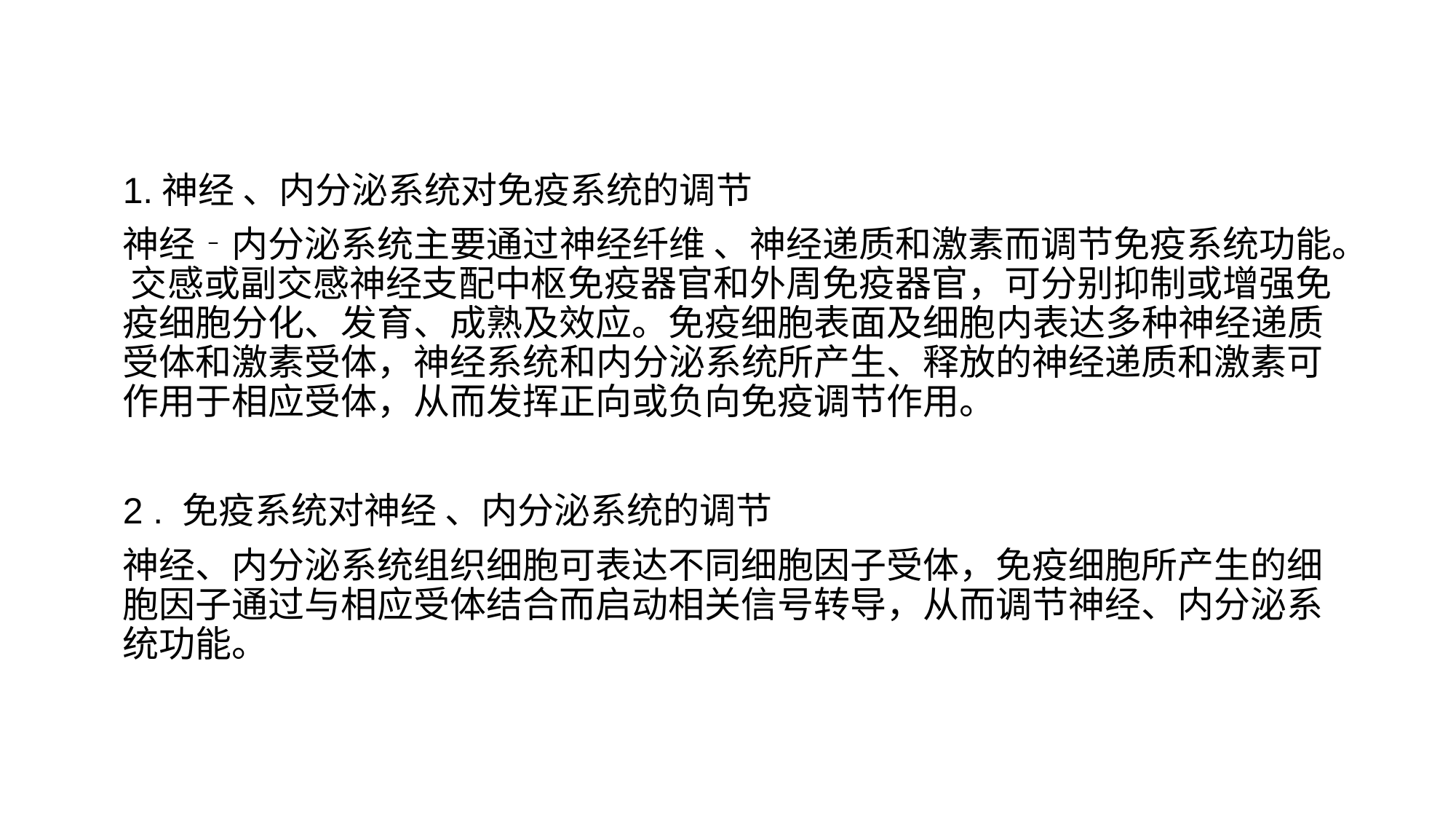

1.神经 、内分泌系统对免疫系统的调节
神经‐内分泌系统主要通过神经纤维 、神经递质和激素而调节免疫系统功能。 交感或副交感神经支配中枢免疫器官和外周免疫器官，可分别抑制或增强免疫细胞分化、发育、成熟及效应。免疫细胞表面及细胞内表达多种神经递质受体和激素受体，神经系统和内分泌系统所产生、释放的神经递质和激素可作用于相应受体，从而发挥正向或负向免疫调节作用。

2 . 免疫系统对神经 、内分泌系统的调节
神经、内分泌系统组织细胞可表达不同细胞因子受体，免疫细胞所产生的细胞因子通过与相应受体结合而启动相关信号转导，从而调节神经、内分泌系统功能。